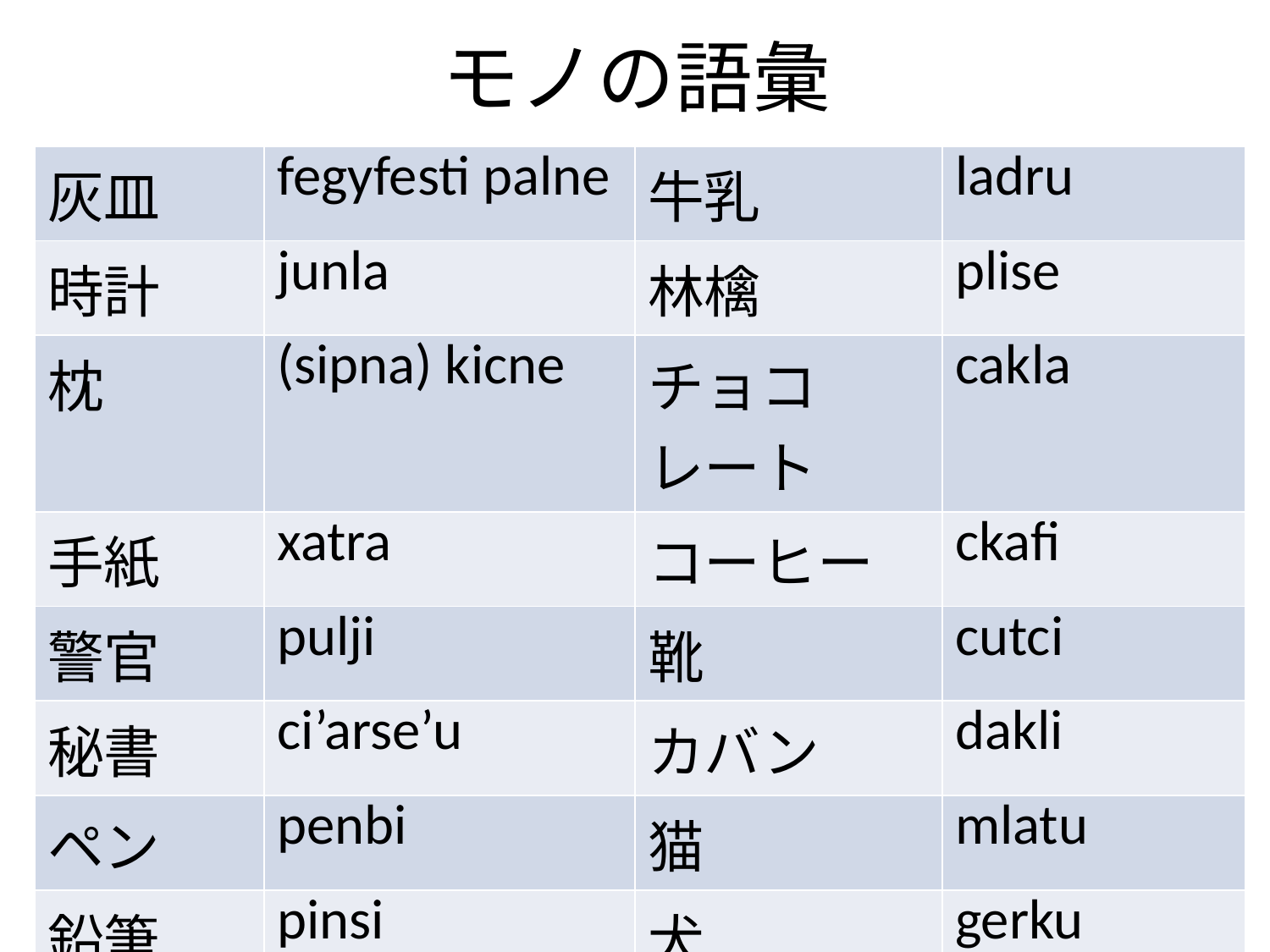

# モノの語彙
| 灰皿 | fegyfesti palne | 牛乳 | ladru |
| --- | --- | --- | --- |
| 時計 | junla | 林檎 | plise |
| 枕 | (sipna) kicne | チョコレート | cakla |
| 手紙 | xatra | コーヒー | ckafi |
| 警官 | pulji | 靴 | cutci |
| 秘書 | ci’arse’u | カバン | dakli |
| ペン | penbi | 猫 | mlatu |
| 鉛筆 | pinsi | 犬 | gerku |
| 車 | karce | 鳥 | cipni |